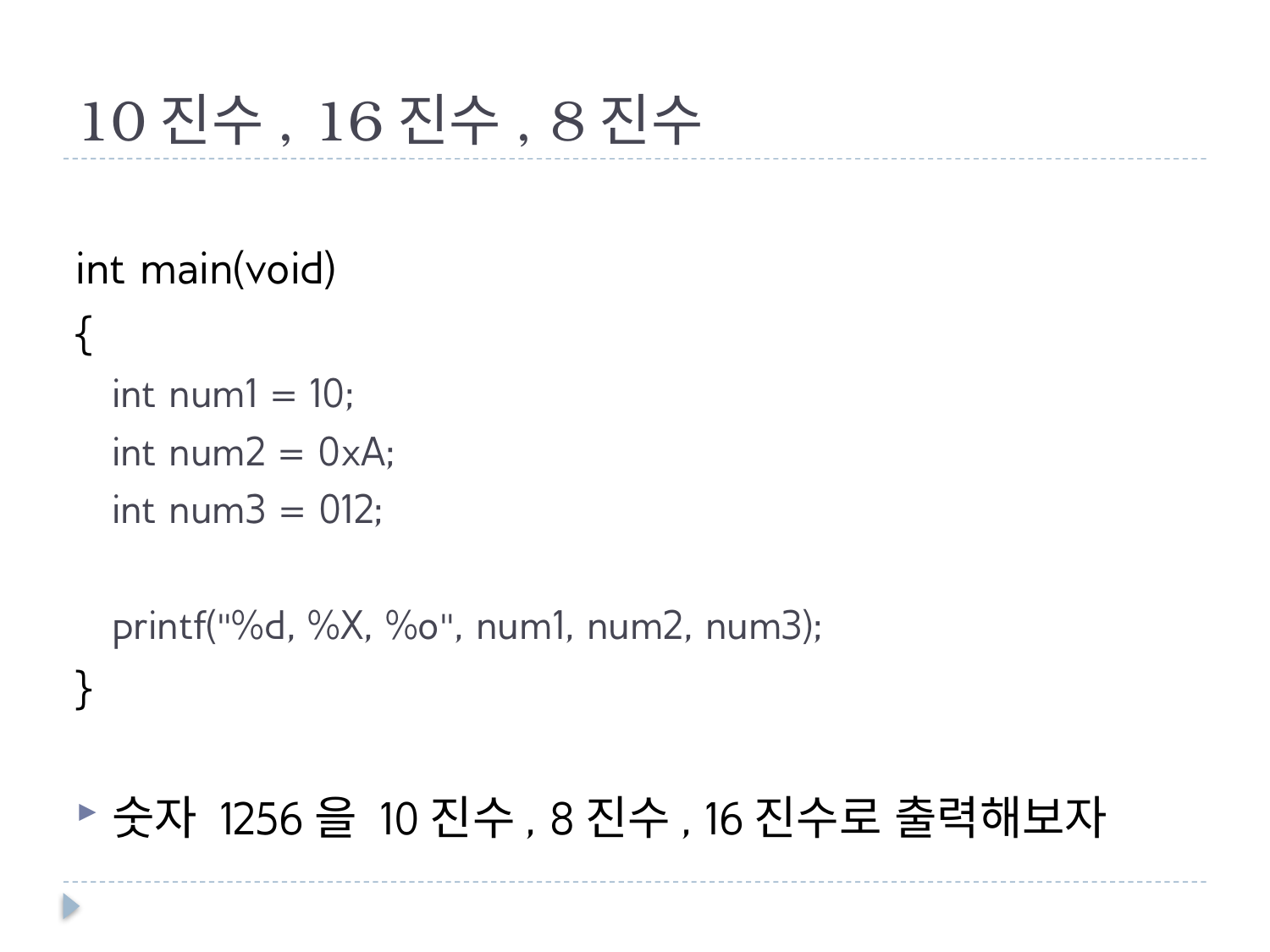

# 10진수, 16진수, 8진수

int main(void)
{
int num1 = 10;
int num2 = 0xA;
int num3 = 012;

printf("%d, %X, %o", num1, num2, num3);
}

숫자 1256을 10진수, 8진수, 16진수로 출력해보자